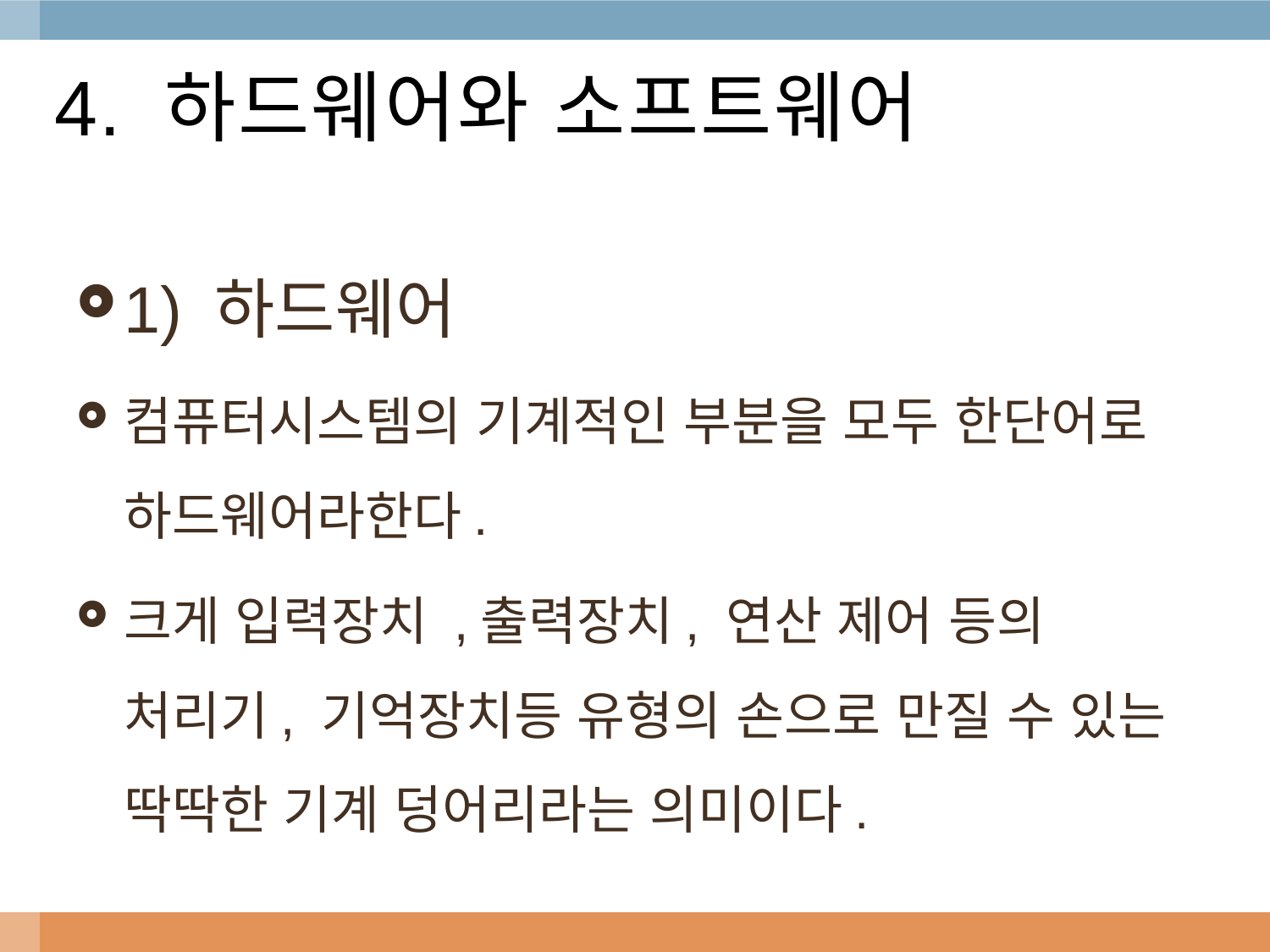

# 4. 하드웨어와 소프트웨어
1) 하드웨어
컴퓨터시스템의 기계적인 부분을 모두 한단어로 하드웨어라한다.
크게 입력장치 ,출력장치, 연산 제어 등의 처리기, 기억장치등 유형의 손으로 만질 수 있는 딱딱한 기계 덩어리라는 의미이다.